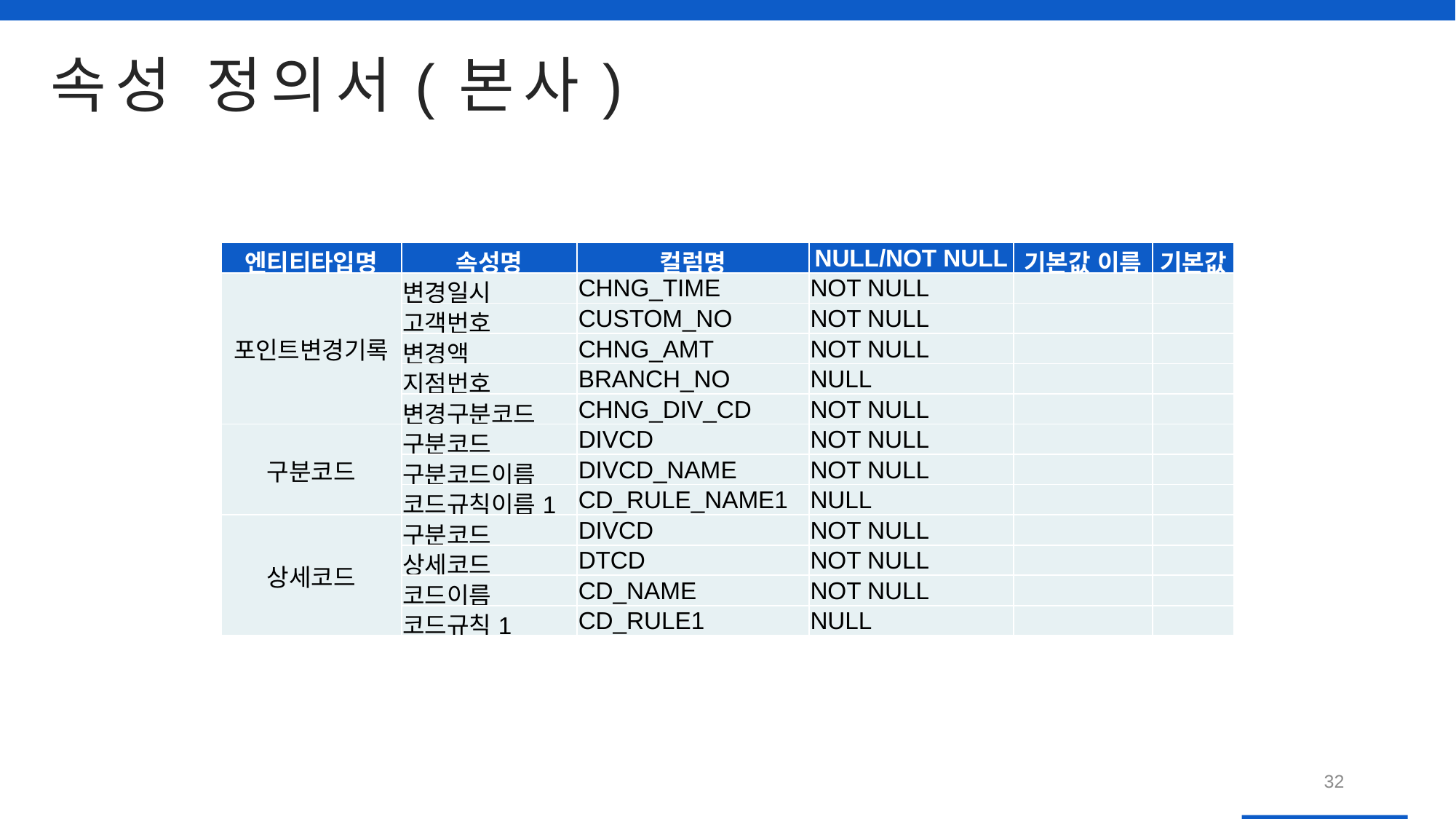

속성 정의서(본사)
| 엔티티타입명 | 속성명 | 컬럼명 | NULL/NOT NULL | 기본값 이름 | 기본값 |
| --- | --- | --- | --- | --- | --- |
| 포인트변경기록 | 변경일시 | CHNG\_TIME | NOT NULL |  |  |
|  | 고객번호 | CUSTOM\_NO | NOT NULL |  |  |
|  | 변경액 | CHNG\_AMT | NOT NULL |  |  |
|  | 지점번호 | BRANCH\_NO | NULL |  |  |
|  | 변경구분코드 | CHNG\_DIV\_CD | NOT NULL |  |  |
| 구분코드 | 구분코드 | DIVCD | NOT NULL |  |  |
|  | 구분코드이름 | DIVCD\_NAME | NOT NULL |  |  |
|  | 코드규칙이름1 | CD\_RULE\_NAME1 | NULL |  |  |
| 상세코드 | 구분코드 | DIVCD | NOT NULL |  |  |
|  | 상세코드 | DTCD | NOT NULL |  |  |
|  | 코드이름 | CD\_NAME | NOT NULL |  |  |
|  | 코드규칙1 | CD\_RULE1 | NULL |  |  |
32